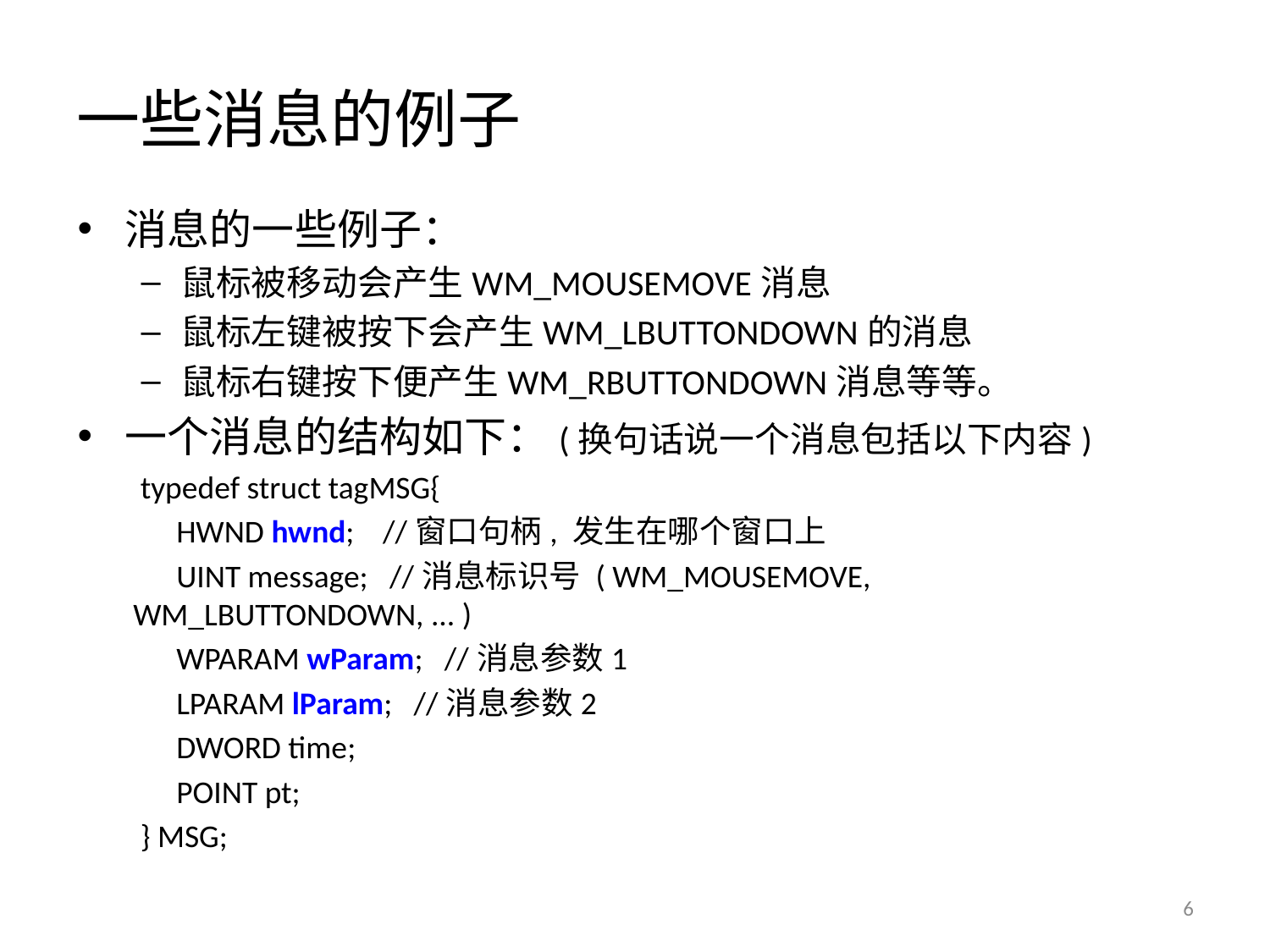

# 一些消息的例子
消息的一些例子：
鼠标被移动会产生WM_MOUSEMOVE消息
鼠标左键被按下会产生WM_LBUTTONDOWN的消息
鼠标右键按下便产生WM_RBUTTONDOWN消息等等。
一个消息的结构如下：(换句话说一个消息包括以下内容)
 typedef struct tagMSG{
      HWND hwnd;    //窗口句柄, 发生在哪个窗口上
      UINT message;   //消息标识号 ( WM_MOUSEMOVE, WM_LBUTTONDOWN, ... )
      WPARAM wParam;   //消息参数1
      LPARAM lParam;   //消息参数2
      DWORD time;
      POINT pt;
 } MSG;
6